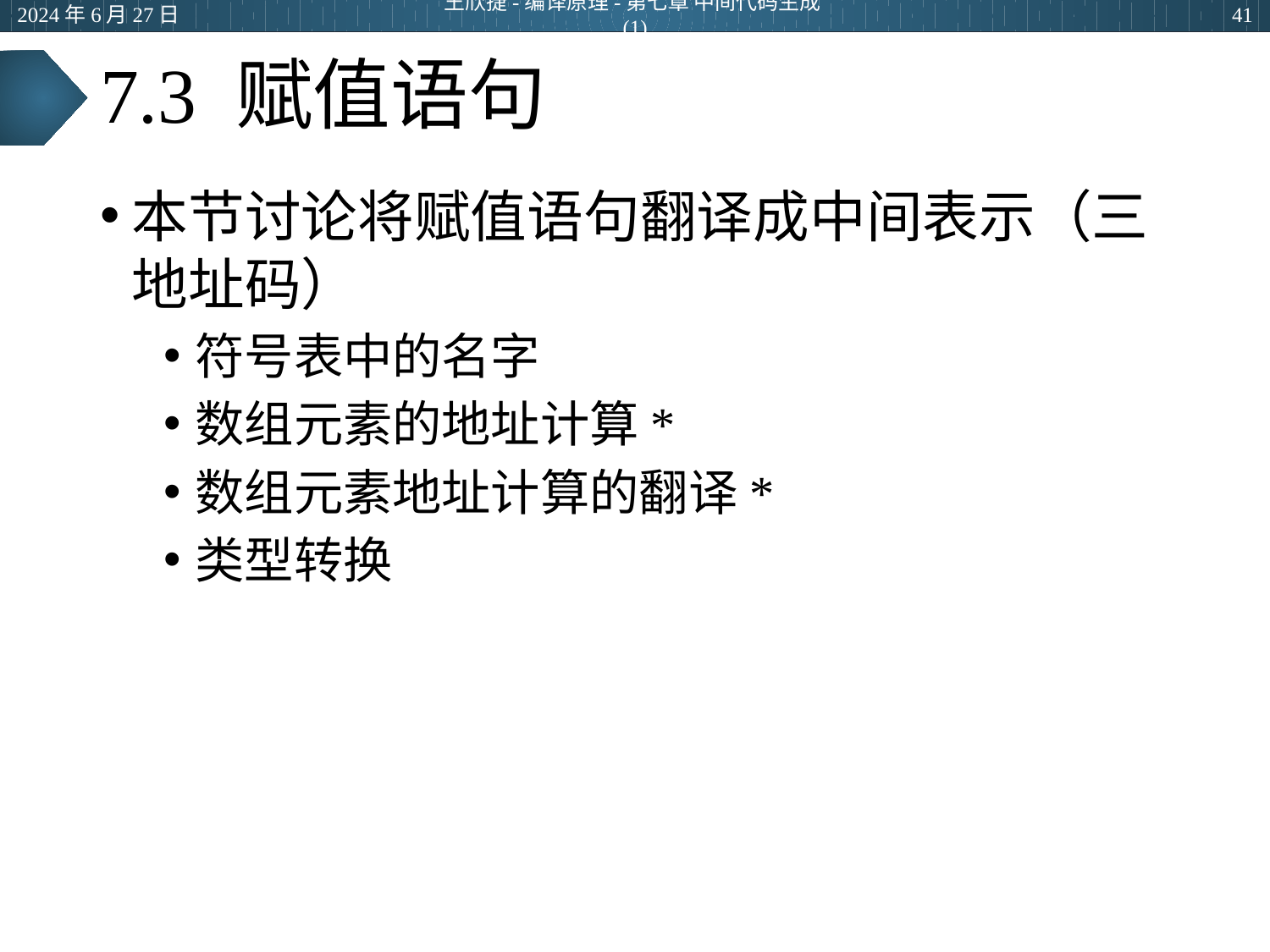

2024年6月27日
王欣捷-编译原理-第七章 中间代码生成(1)
41
# 7.3 赋值语句
本节讨论将赋值语句翻译成中间表示（三地址码）
符号表中的名字
数组元素的地址计算*
数组元素地址计算的翻译*
类型转换